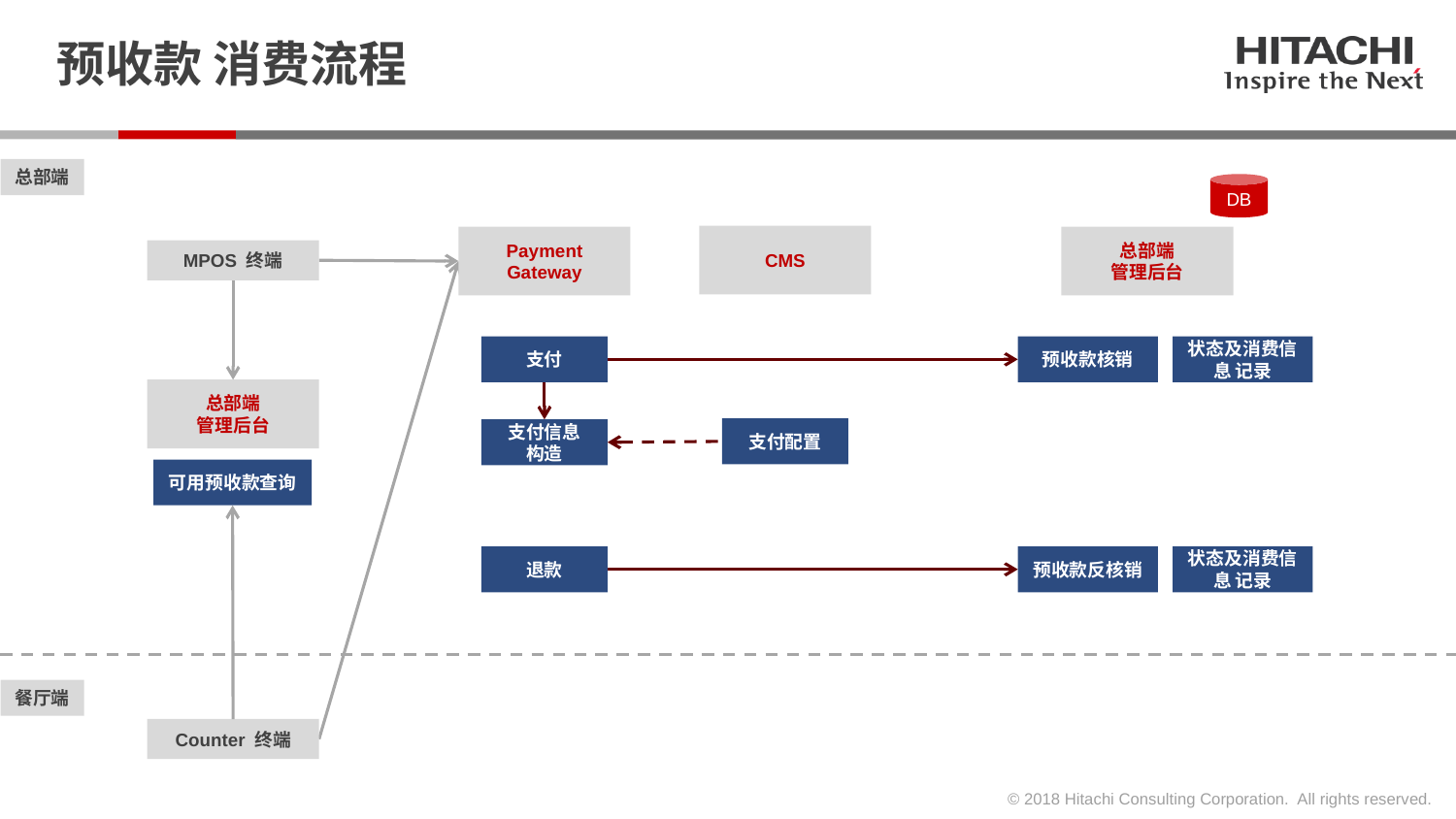

# 预收款 消费流程
总部端
DB
CMS
Payment
Gateway
总部端
管理后台
MPOS 终端
支付
预收款核销
状态及消费信息 记录
总部端
管理后台
支付配置
支付信息
构造
可用预收款查询
退款
预收款反核销
状态及消费信息 记录
餐厅端
Counter 终端